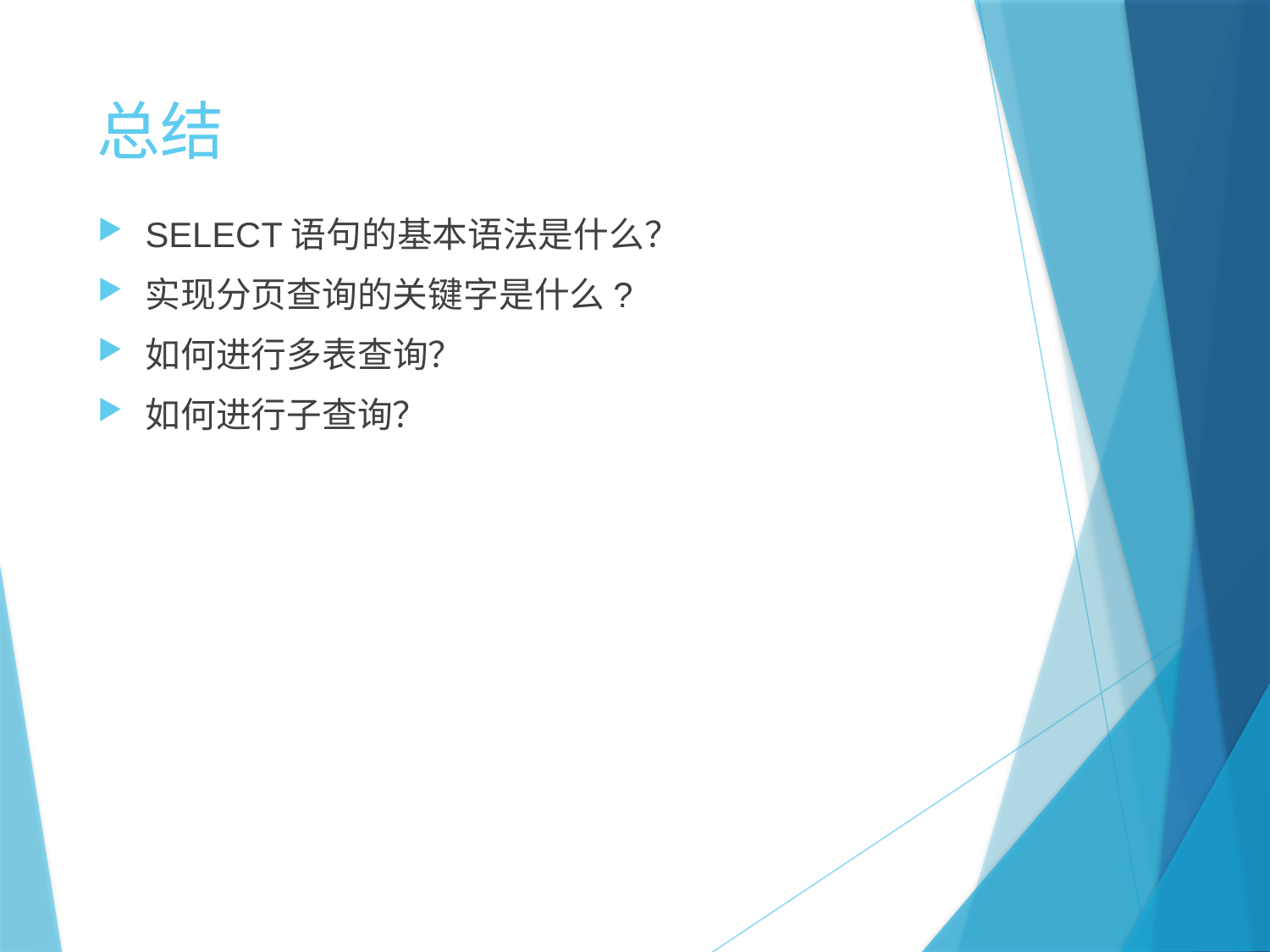

# 总结
SELECT语句的基本语法是什么？
实现分页查询的关键字是什么?
如何进行多表查询？
如何进行子查询？